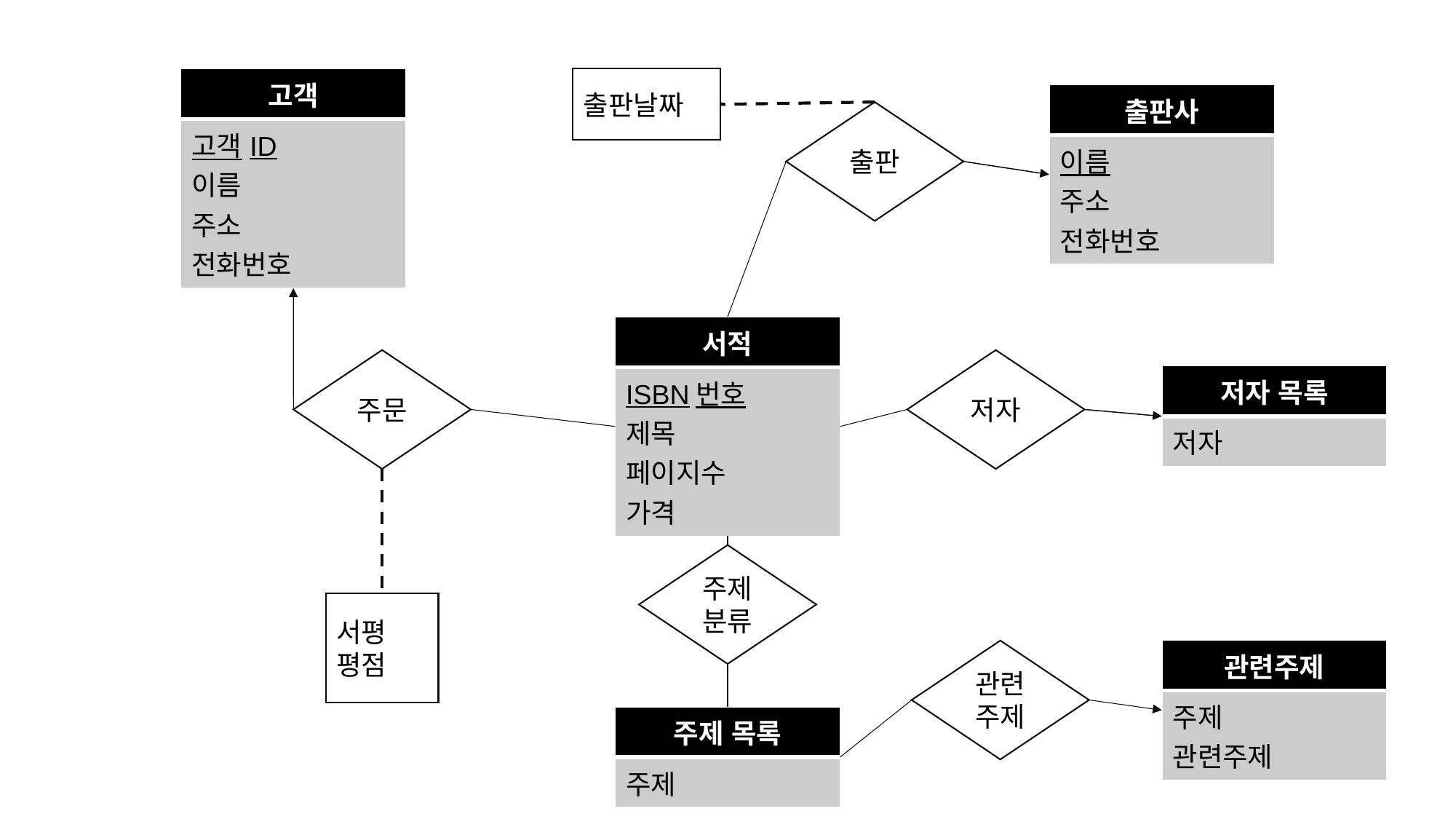

| 고객 |
| --- |
| 고객ID 이름 주소 전화번호 |
출판날짜
| 출판사 |
| --- |
| 이름 주소 전화번호 |
출판
| 서적 |
| --- |
| ISBN번호 제목 페이지수 가격 |
주문
저자
| 저자 목록 |
| --- |
| 저자 |
주제분류
서평
평점
| 관련주제 |
| --- |
| 주제 관련주제 |
관련주제
| 주제 목록 |
| --- |
| 주제 |